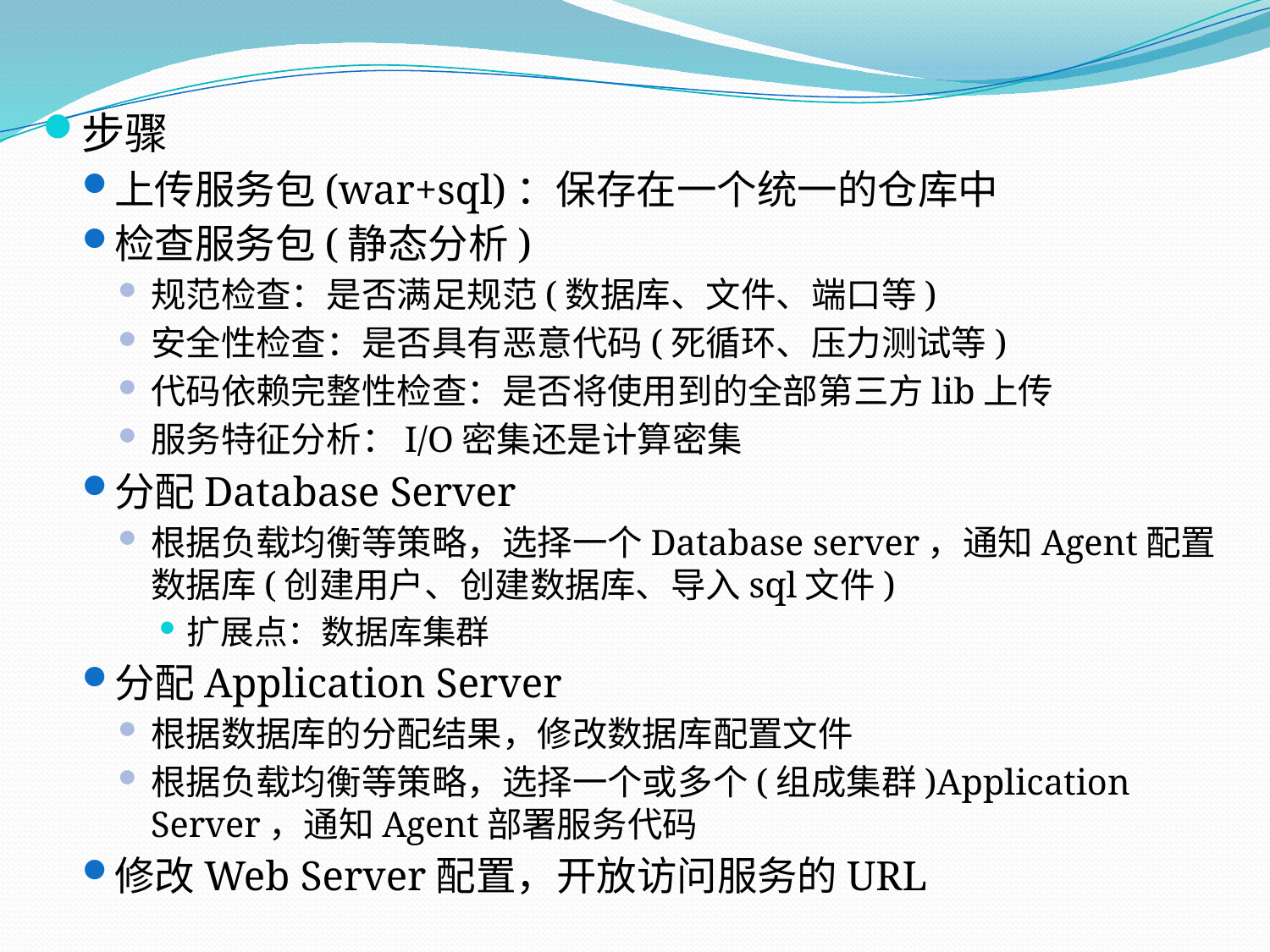

步骤
上传服务包(war+sql)：保存在一个统一的仓库中
检查服务包(静态分析)
规范检查：是否满足规范(数据库、文件、端口等)
安全性检查：是否具有恶意代码(死循环、压力测试等)
代码依赖完整性检查：是否将使用到的全部第三方lib上传
服务特征分析：I/O密集还是计算密集
分配Database Server
根据负载均衡等策略，选择一个Database server，通知Agent配置数据库(创建用户、创建数据库、导入sql文件)
扩展点：数据库集群
分配Application Server
根据数据库的分配结果，修改数据库配置文件
根据负载均衡等策略，选择一个或多个(组成集群)Application Server，通知Agent部署服务代码
修改Web Server配置，开放访问服务的URL